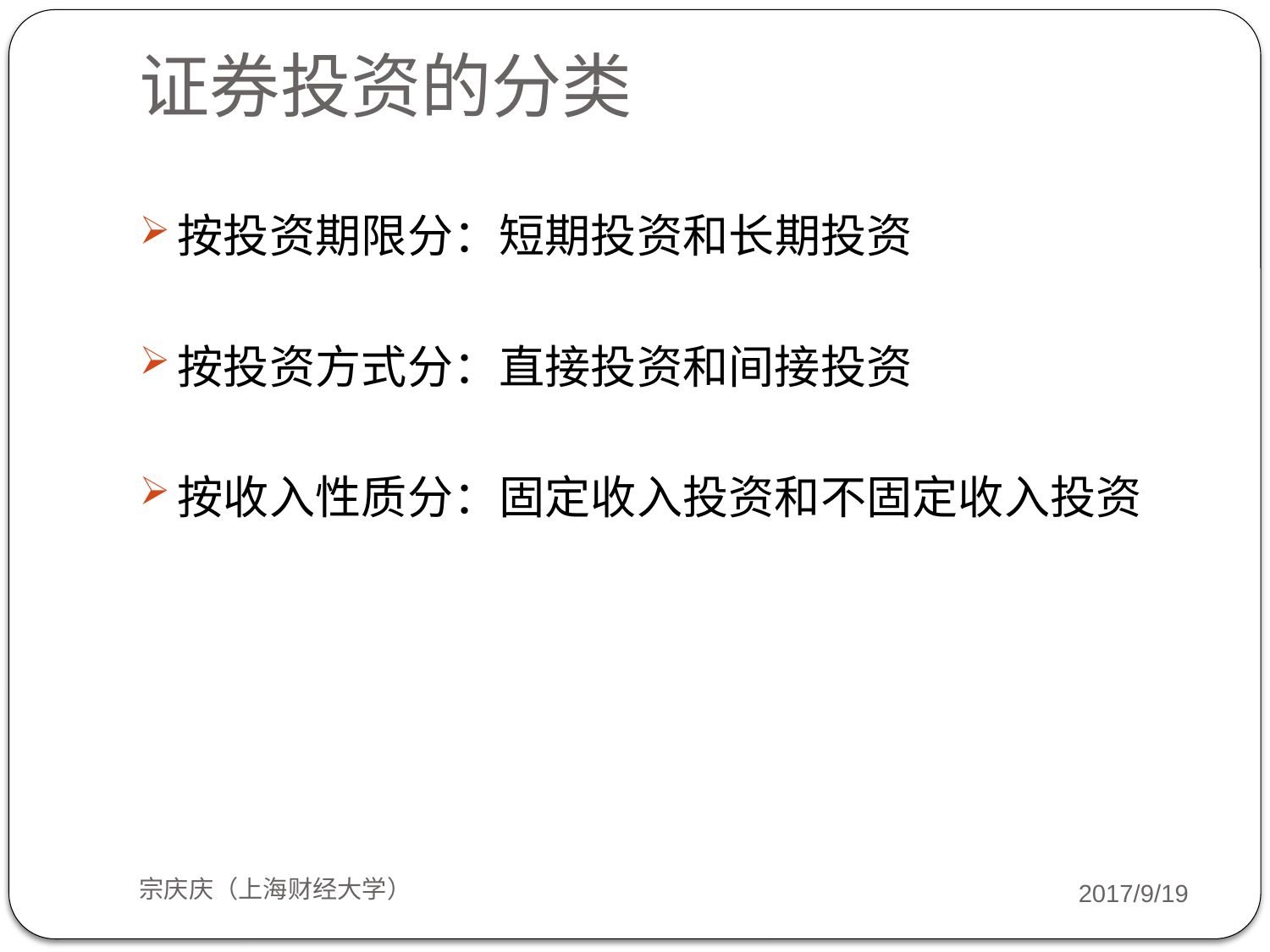

# 证券投资的分类
按投资期限分：短期投资和长期投资

按投资方式分：直接投资和间接投资

按收入性质分：固定收入投资和不固定收入投资
宗庆庆（上海财经大学）
2017/9/19